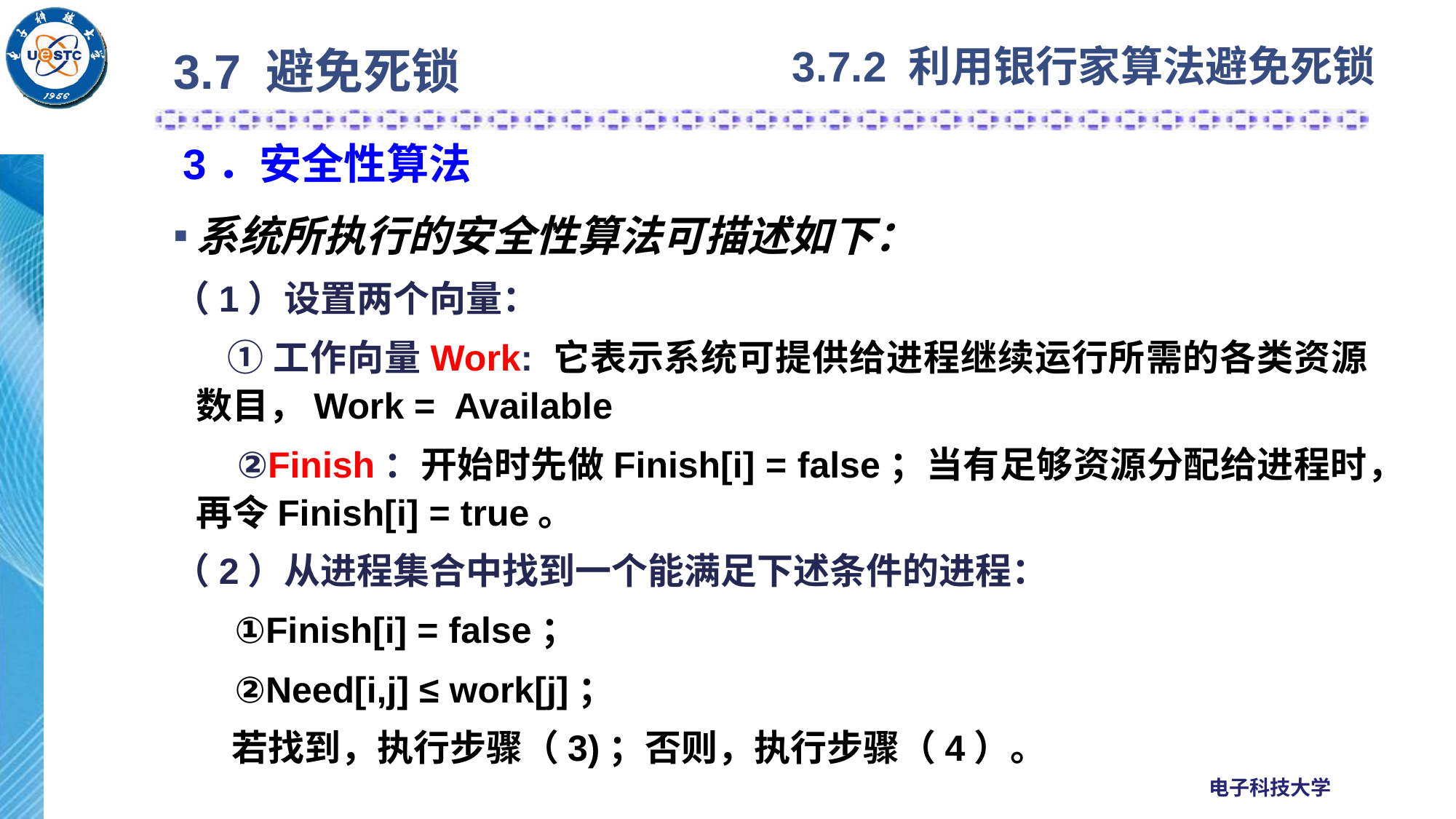

3.7 避免死锁
3.7.2 利用银行家算法避免死锁
# 3．安全性算法
系统所执行的安全性算法可描述如下：
（1）设置两个向量：
      ①工作向量Work: 它表示系统可提供给进程继续运行所需的各类资源数目，Work =  Available
      ②Finish：开始时先做Finish[i] = false；当有足够资源分配给进程时，再令Finish[i] = true。
（2）从进程集合中找到一个能满足下述条件的进程：
      ①Finish[i] = false；
      ②Need[i,j] ≤ work[j]；
      若找到，执行步骤（3)；否则，执行步骤（4）。